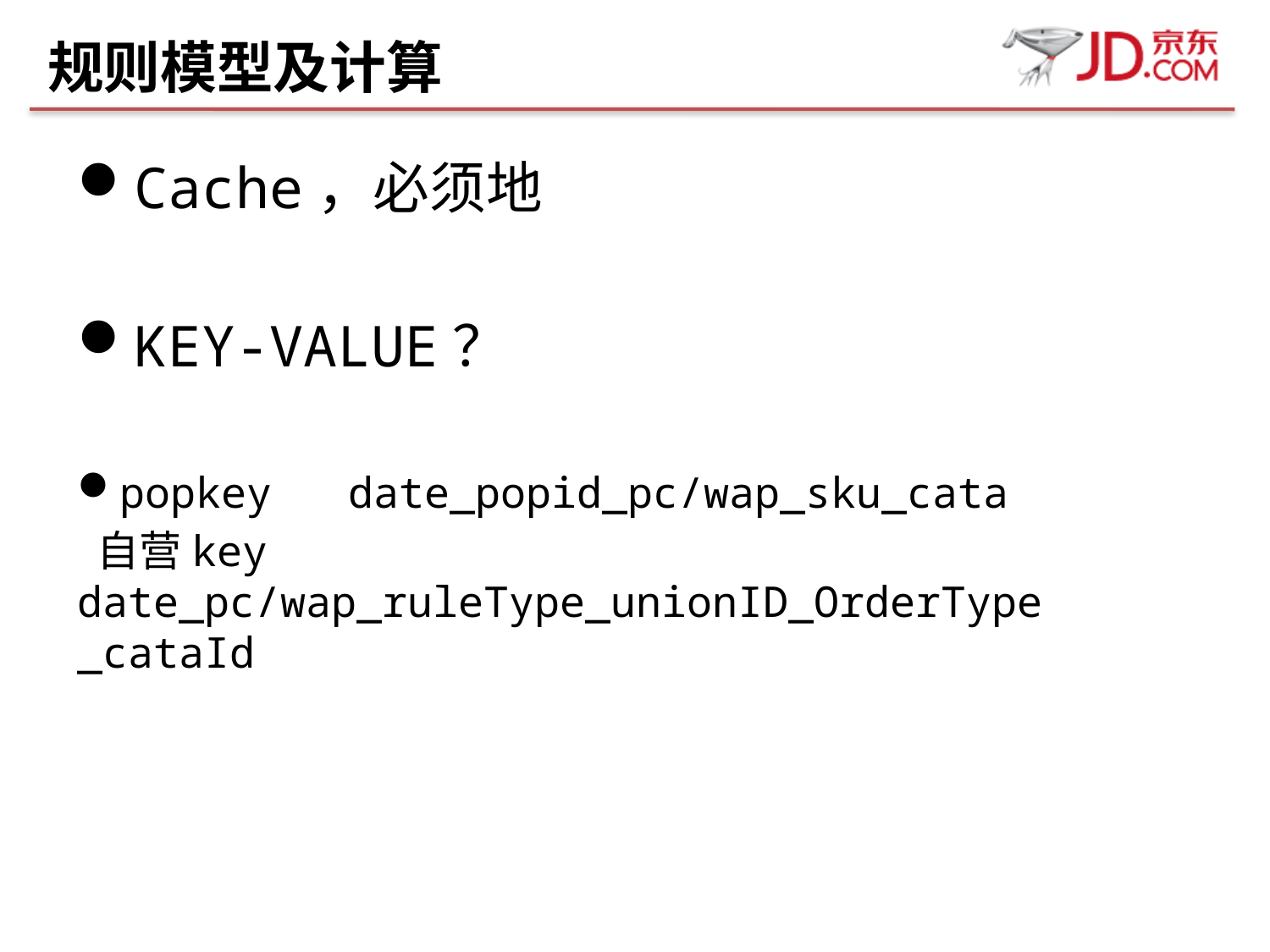

# 规则模型及计算
Cache，必须地

KEY-VALUE？

popkey   date_popid_pc/wap_sku_cata
 自营key   date_pc/wap_ruleType_unionID_OrderType _cataId